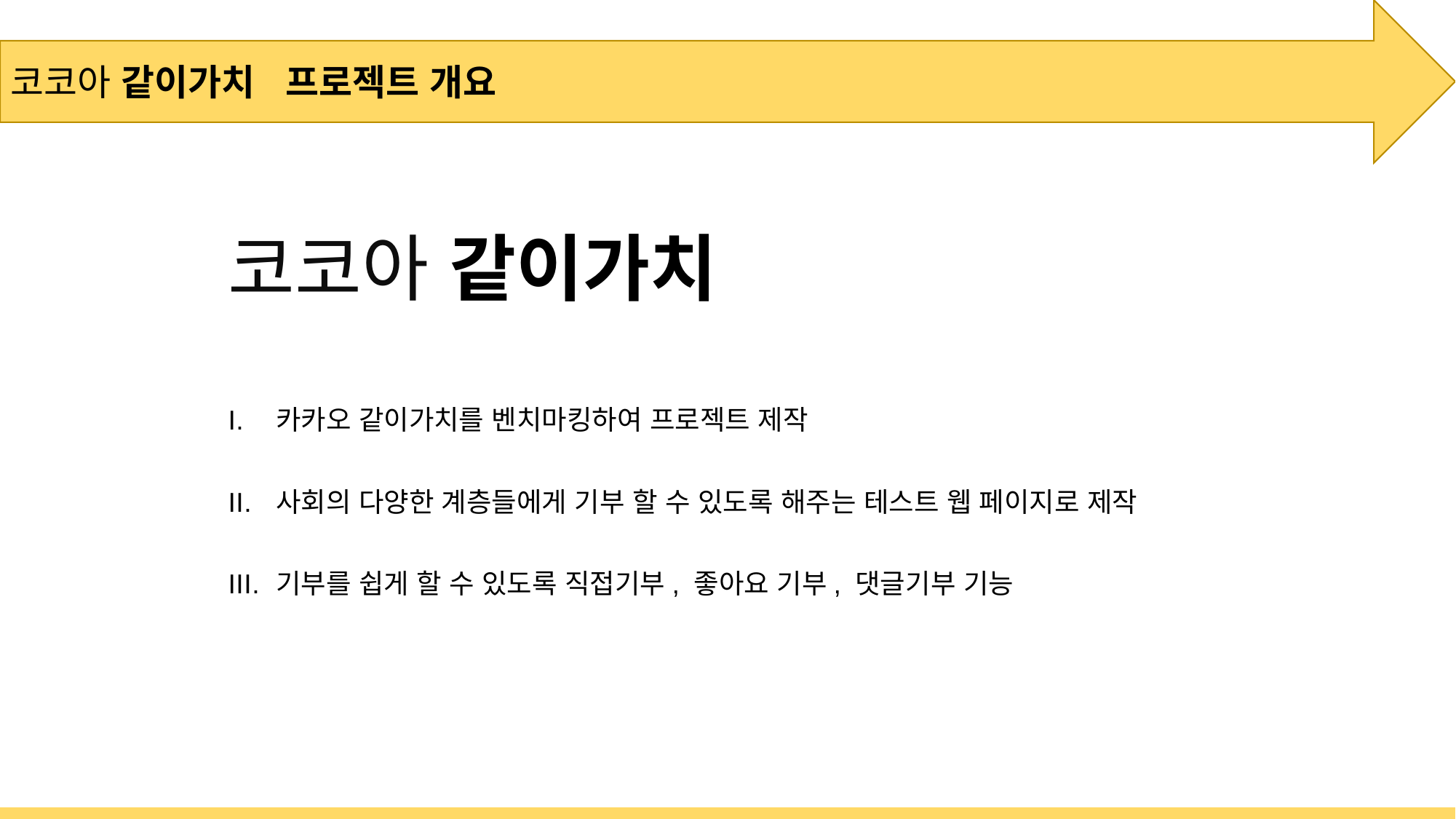

코코아 같이가치   프로젝트 개요
코코아 같이가치
카카오 같이가치를 벤치마킹하여 프로젝트 제작
사회의 다양한 계층들에게 기부 할 수 있도록 해주는 테스트 웹 페이지로 제작
기부를 쉽게 할 수 있도록 직접기부, 좋아요 기부, 댓글기부 기능